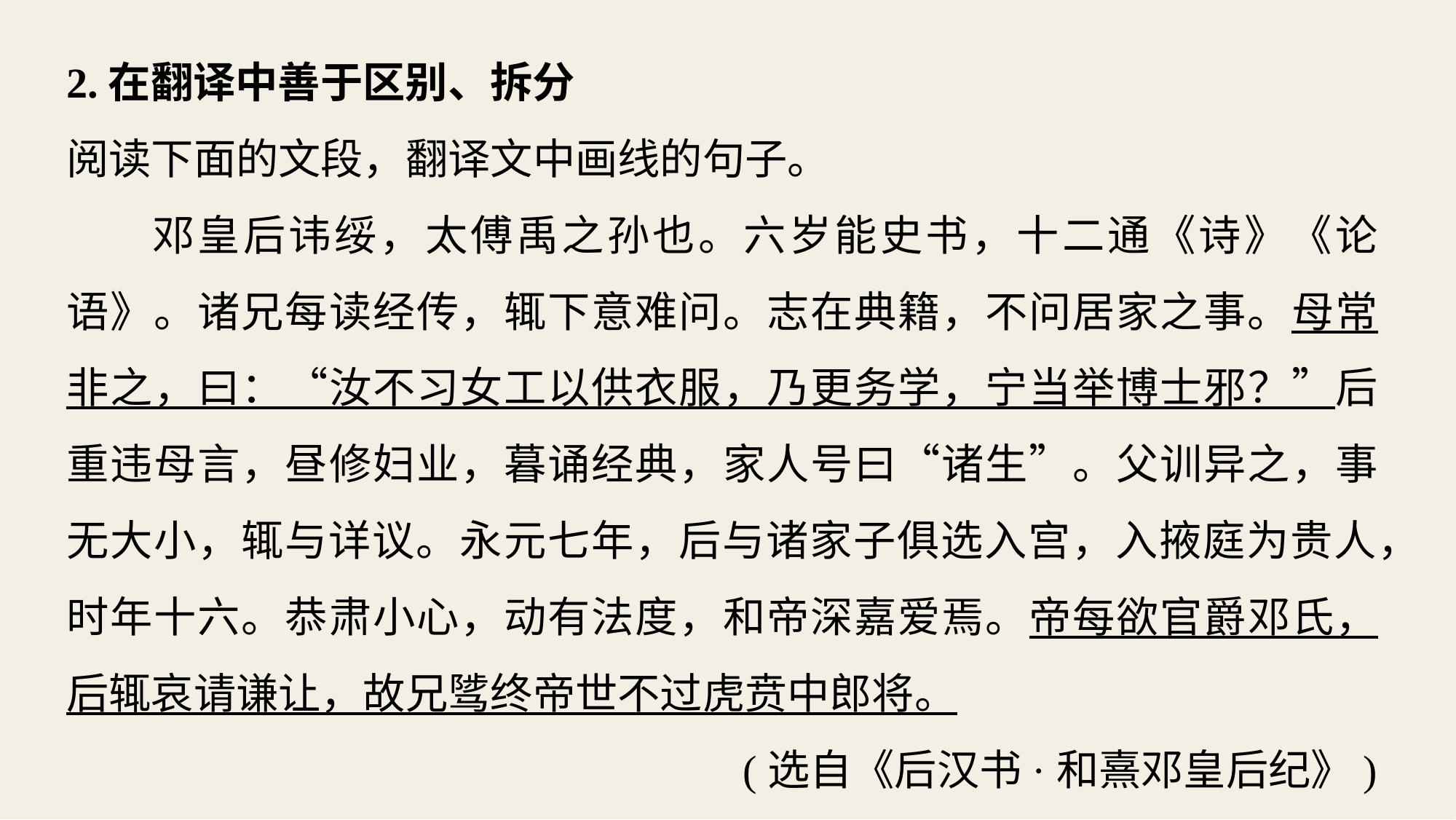

2.在翻译中善于区别、拆分
阅读下面的文段，翻译文中画线的句子。
邓皇后讳绥，太傅禹之孙也。六岁能史书，十二通《诗》《论语》。诸兄每读经传，辄下意难问。志在典籍，不问居家之事。母常非之，曰：“汝不习女工以供衣服，乃更务学，宁当举博士邪？”后重违母言，昼修妇业，暮诵经典，家人号曰“诸生”。父训异之，事无大小，辄与详议。永元七年，后与诸家子俱选入宫，入掖庭为贵人，时年十六。恭肃小心，动有法度，和帝深嘉爱焉。帝每欲官爵邓氏，后辄哀请谦让，故兄骘终帝世不过虎贲中郎将。
(选自《后汉书·和熹邓皇后纪》)